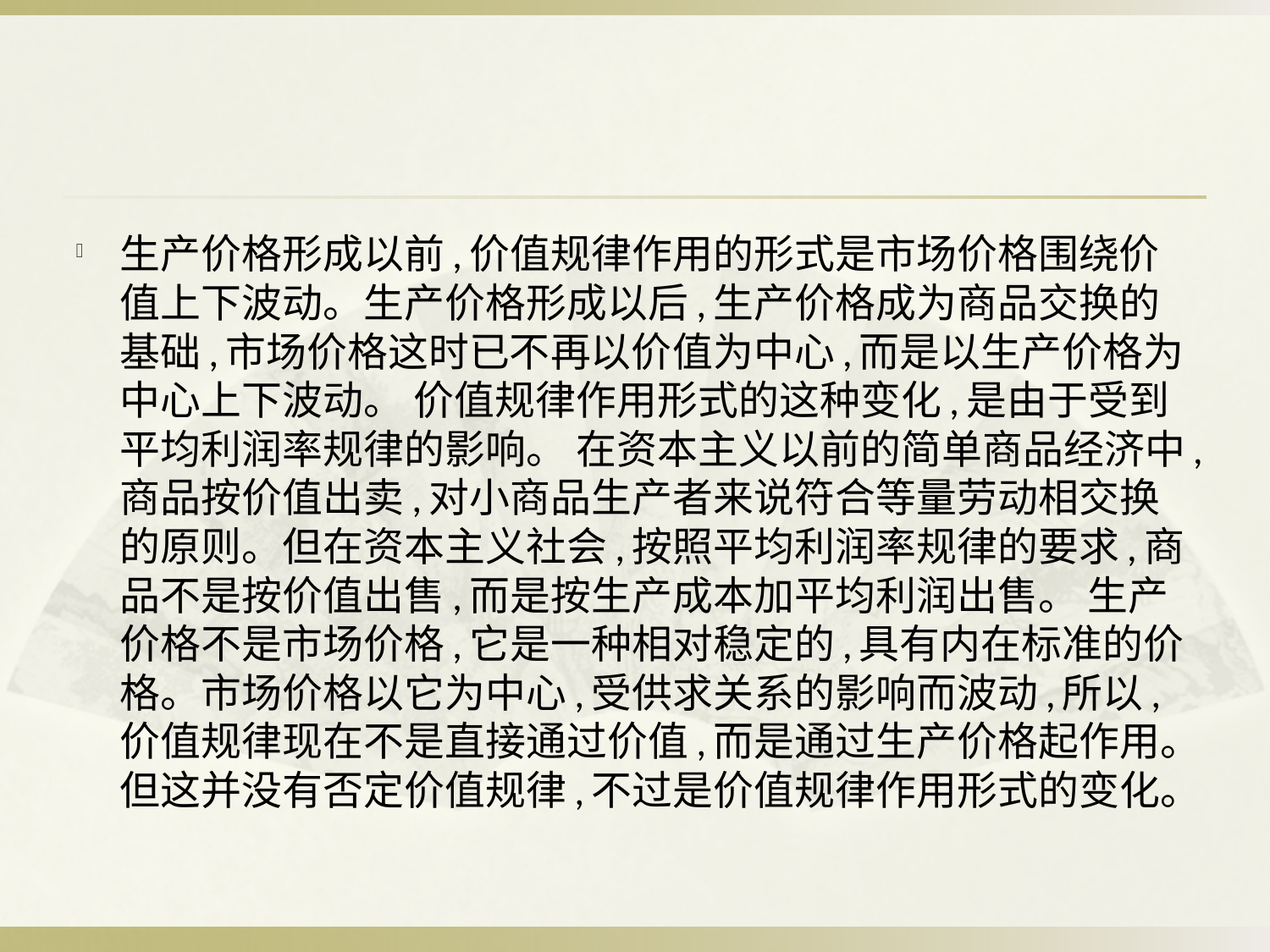

#
生产价格形成以前,价值规律作用的形式是市场价格围绕价值上下波动。生产价格形成以后,生产价格成为商品交换的基础,市场价格这时已不再以价值为中心,而是以生产价格为中心上下波动。 价值规律作用形式的这种变化,是由于受到平均利润率规律的影响。 在资本主义以前的简单商品经济中,商品按价值出卖,对小商品生产者来说符合等量劳动相交换的原则。但在资本主义社会,按照平均利润率规律的要求,商品不是按价值出售,而是按生产成本加平均利润出售。 生产价格不是市场价格,它是一种相对稳定的,具有内在标准的价格。市场价格以它为中心,受供求关系的影响而波动,所以,价值规律现在不是直接通过价值,而是通过生产价格起作用。但这并没有否定价值规律,不过是价值规律作用形式的变化。